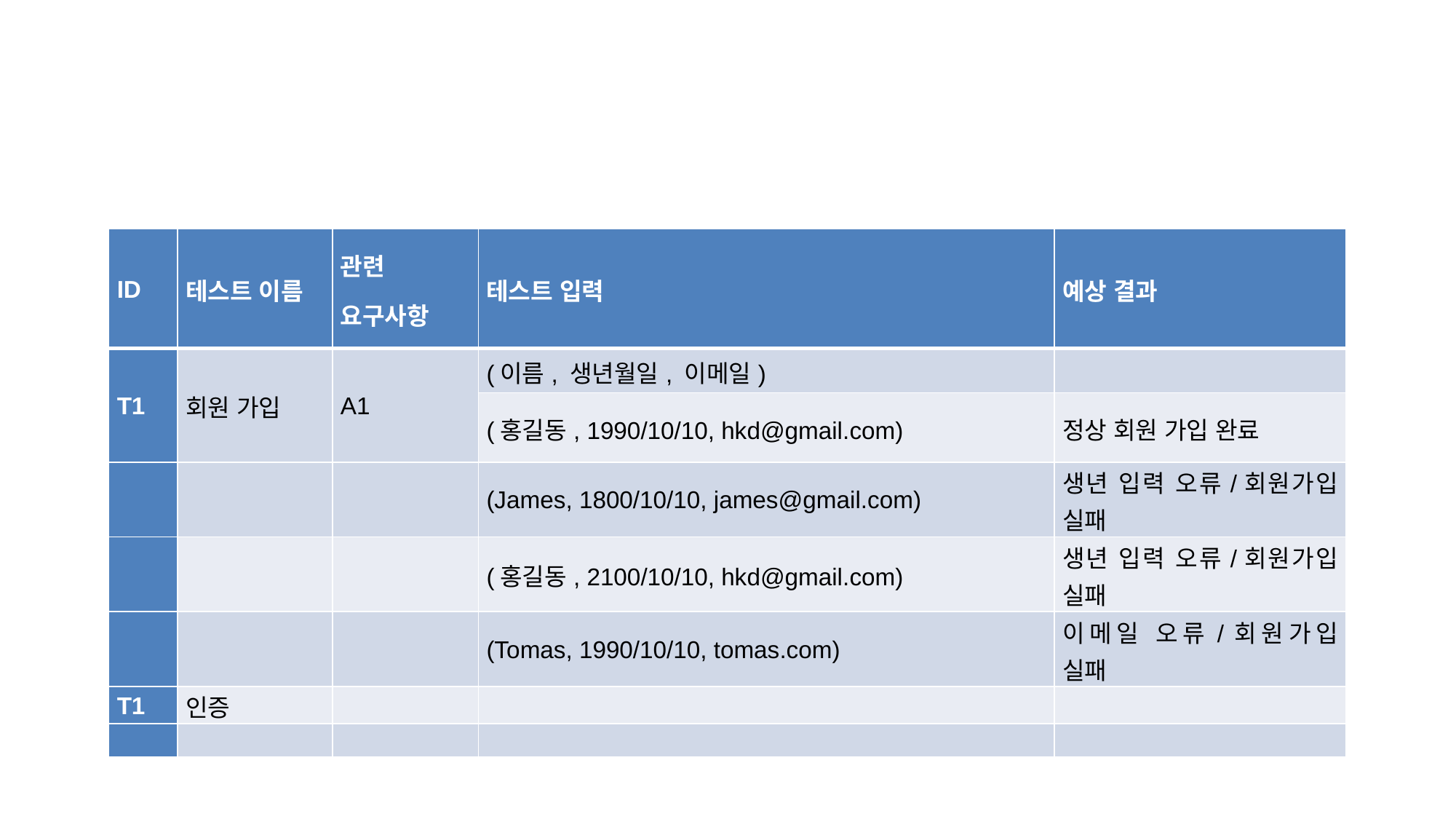

| ID | 테스트 이름 | 관련 요구사항 | 테스트 입력 | 예상 결과 |
| --- | --- | --- | --- | --- |
| T1 | 회원 가입 | A1 | (이름, 생년월일, 이메일) |  |
|  |  |  | (홍길동, 1990/10/10, hkd@gmail.com) | 정상 회원 가입 완료 |
|  |  |  | (James, 1800/10/10, james@gmail.com) | 생년 입력 오류/회원가입 실패 |
|  |  |  | (홍길동, 2100/10/10, hkd@gmail.com) | 생년 입력 오류/회원가입 실패 |
|  |  |  | (Tomas, 1990/10/10, tomas.com) | 이메일 오류/회원가입 실패 |
| T1 | 인증 |  |  |  |
|  |  |  |  |  |